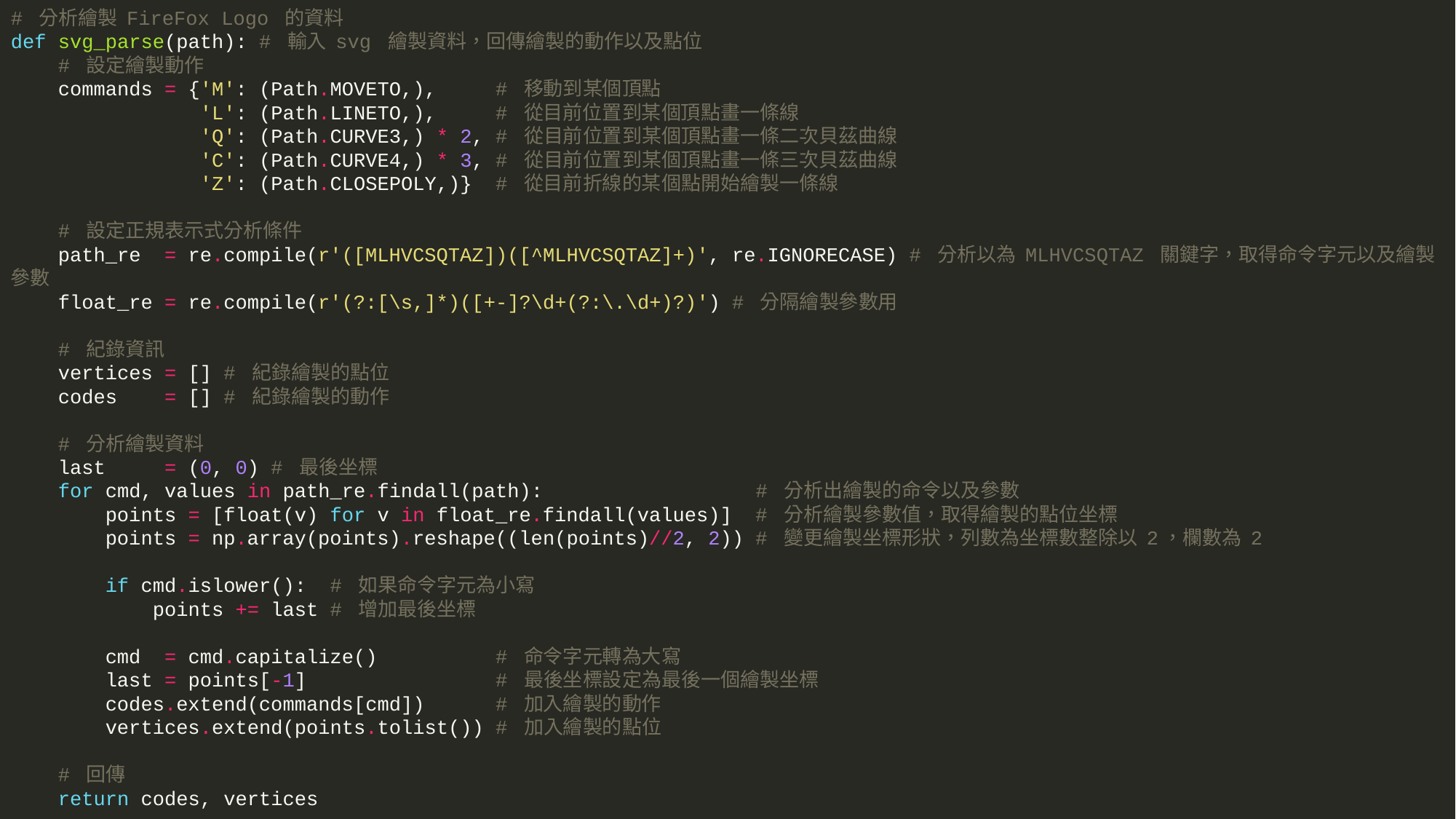

# 分析繪製 FireFox Logo 的資料
def svg_parse(path): # 輸入 svg 繪製資料，回傳繪製的動作以及點位
    # 設定繪製動作
    commands = {'M': (Path.MOVETO,),     # 移動到某個頂點
                'L': (Path.LINETO,),     # 從目前位置到某個頂點畫一條線
                'Q': (Path.CURVE3,) * 2, # 從目前位置到某個頂點畫一條二次貝茲曲線
                'C': (Path.CURVE4,) * 3, # 從目前位置到某個頂點畫一條三次貝茲曲線
                'Z': (Path.CLOSEPOLY,)}  # 從目前折線的某個點開始繪製一條線

    # 設定正規表示式分析條件
    path_re  = re.compile(r'([MLHVCSQTAZ])([^MLHVCSQTAZ]+)', re.IGNORECASE) # 分析以為 MLHVCSQTAZ 關鍵字，取得命令字元以及繪製參數
    float_re = re.compile(r'(?:[\s,]*)([+-]?\d+(?:\.\d+)?)') # 分隔繪製參數用

    # 紀錄資訊
    vertices = [] # 紀錄繪製的點位
    codes    = [] # 紀錄繪製的動作

    # 分析繪製資料
    last     = (0, 0) # 最後坐標
    for cmd, values in path_re.findall(path):                  # 分析出繪製的命令以及參數
        points = [float(v) for v in float_re.findall(values)]  # 分析繪製參數值，取得繪製的點位坐標
        points = np.array(points).reshape((len(points)//2, 2)) # 變更繪製坐標形狀，列數為坐標數整除以 2，欄數為 2

        if cmd.islower():  # 如果命令字元為小寫
            points += last # 增加最後坐標

        cmd  = cmd.capitalize()          # 命令字元轉為大寫
        last = points[-1]                # 最後坐標設定為最後一個繪製坐標
        codes.extend(commands[cmd])      # 加入繪製的動作
        vertices.extend(points.tolist()) # 加入繪製的點位

    # 回傳
    return codes, vertices